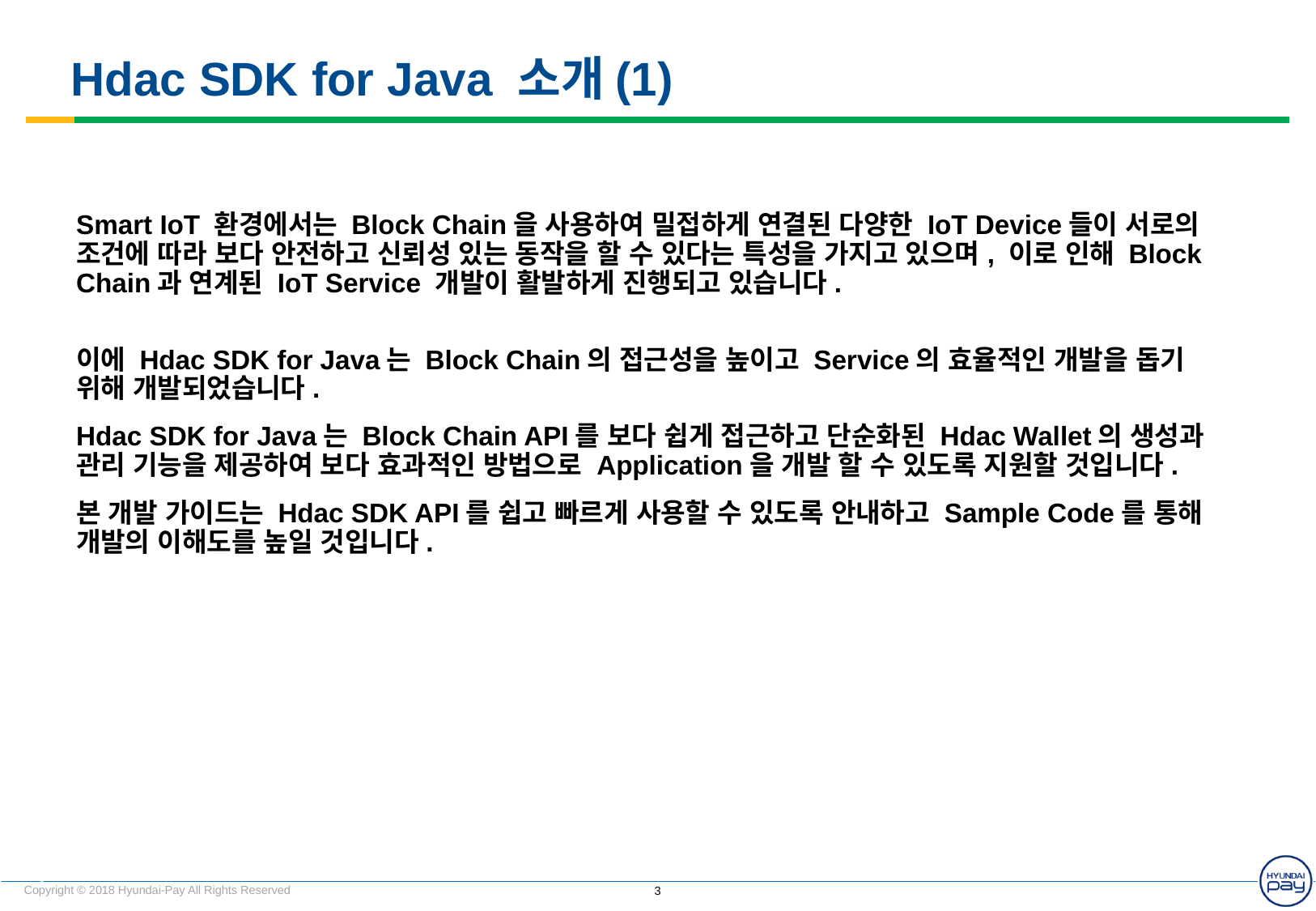

# Hdac SDK for Java 소개(1)

Smart IoT 환경에서는 Block Chain을 사용하여 밀접하게 연결된 다양한 IoT Device들이 서로의 조건에 따라 보다 안전하고 신뢰성 있는 동작을 할 수 있다는 특성을 가지고 있으며, 이로 인해 Block Chain과 연계된 IoT Service 개발이 활발하게 진행되고 있습니다.
이에 Hdac SDK for Java는 Block Chain의 접근성을 높이고 Service의 효율적인 개발을 돕기 위해 개발되었습니다.
Hdac SDK for Java는 Block Chain API를 보다 쉽게 접근하고 단순화된 Hdac Wallet의 생성과 관리 기능을 제공하여 보다 효과적인 방법으로 Application을 개발 할 수 있도록 지원할 것입니다.
본 개발 가이드는 Hdac SDK API를 쉽고 빠르게 사용할 수 있도록 안내하고 Sample Code를 통해 개발의 이해도를 높일 것입니다.